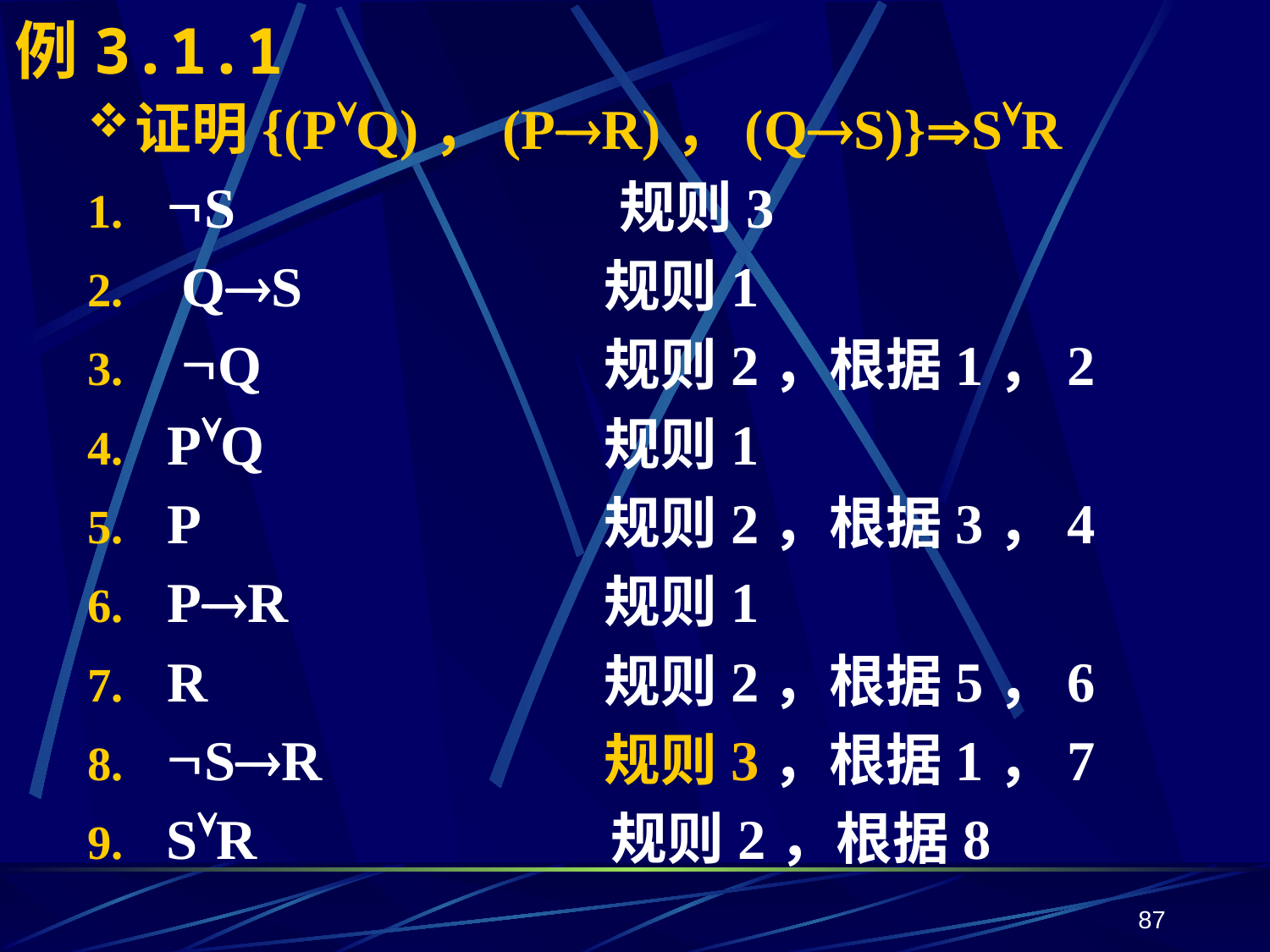

# 例3.1.1
证明{(P∨Q)，(P→R)，(Q→S)}⇒S∨R
 	¬S      	                 规则3
 	 Q→S                 	规则1
 	 ¬Q                 	规则2，根据1，2
 	P∨Q        	规则1
 	P              	规则2，根据3，4
 	P→R                 	规则1
 	R               	规则2，根据5，6
 	¬S→R              	规则3，根据1，7
   S∨R                        规则2，根据8

87